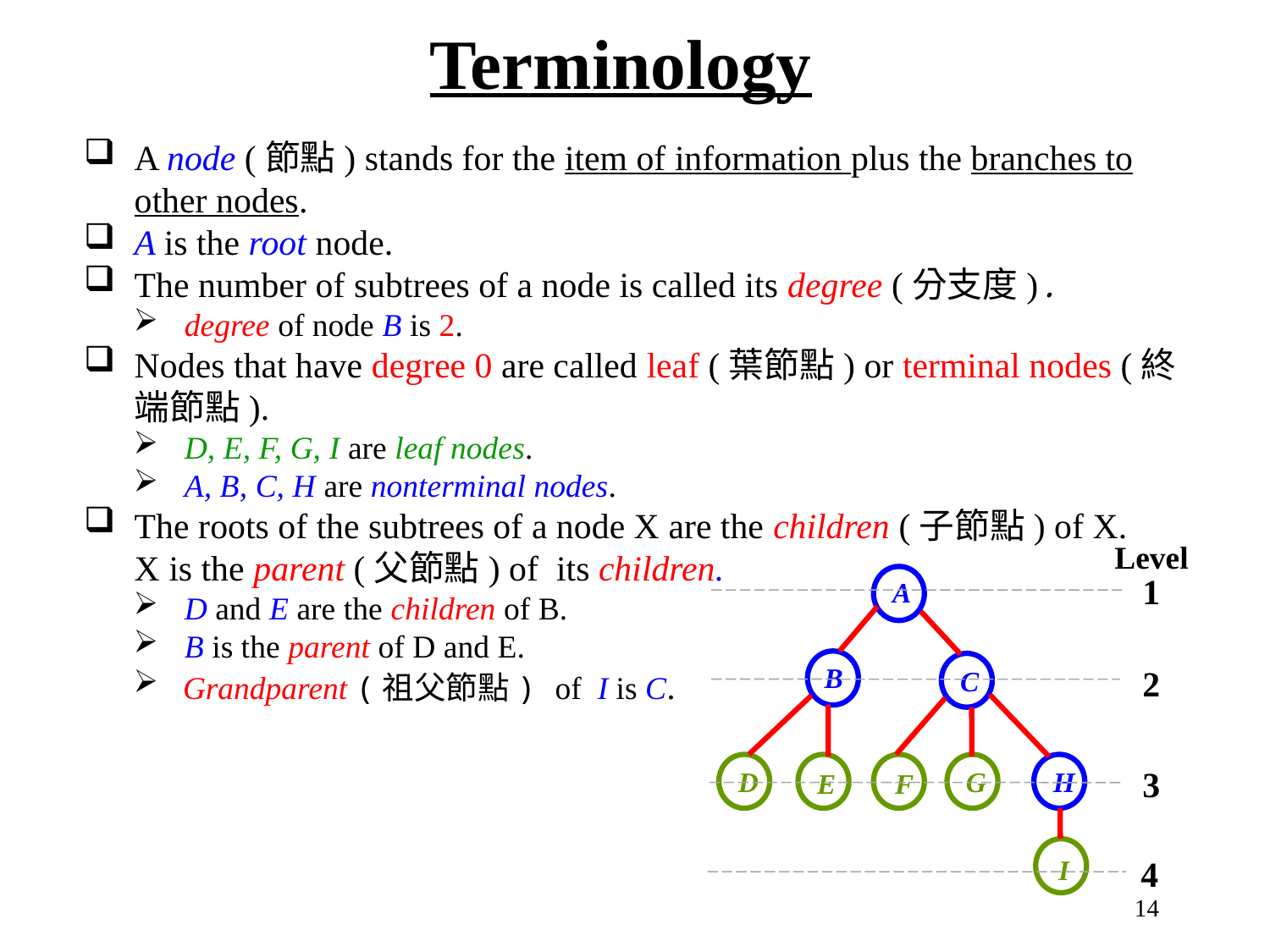

Terminology
A node (節點) stands for the item of information plus the branches to other nodes.
A is the root node.
The number of subtrees of a node is called its degree (分支度).
degree of node B is 2.
Nodes that have degree 0 are called leaf (葉節點) or terminal nodes (終端節點).
D, E, F, G, I are leaf nodes.
A, B, C, H are nonterminal nodes.
The roots of the subtrees of a node X are the children (子節點) of X.
X is the parent (父節點) of  its children.
D and E are the children of B.
B is the parent of D and E.
Grandparent (祖父節點) of  I is C.
Level
1

A

B
2
C

3
D
G
H
E
F

4
I

14